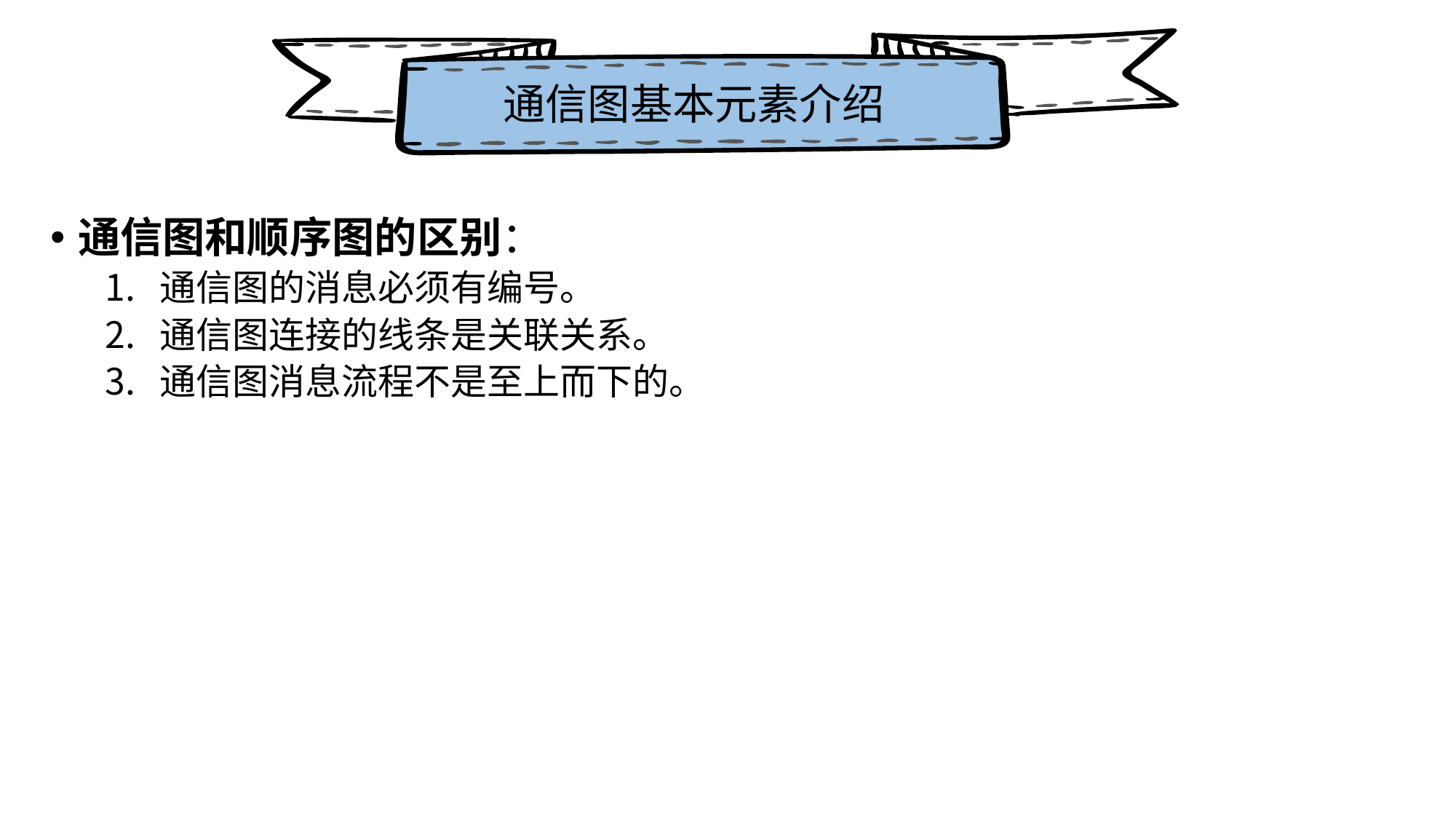

通信图基本元素介绍

通信图和顺序图的区别：
通信图的消息必须有编号。
通信图连接的线条是关联关系。
通信图消息流程不是至上而下的。